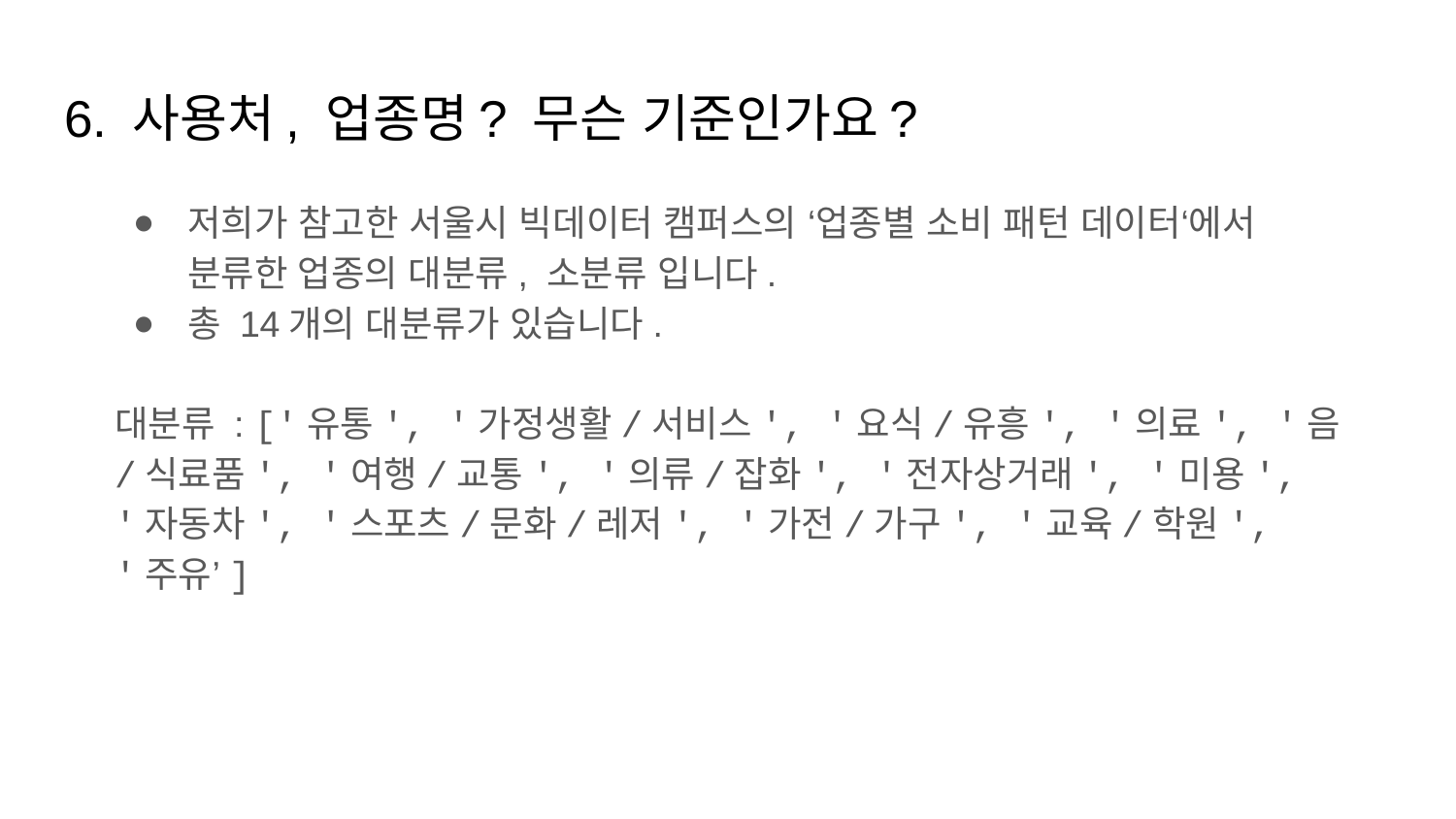

# 6. 사용처, 업종명? 무슨 기준인가요?
저희가 참고한 서울시 빅데이터 캠퍼스의 ‘업종별 소비 패턴 데이터‘에서 분류한 업종의 대분류, 소분류 입니다.
총 14개의 대분류가 있습니다.

대분류 : ['유통', '가정생활/서비스', '요식/유흥', '의료', '음/식료품', '여행/교통', '의류/잡화', '전자상거래', '미용', '자동차', '스포츠/문화/레저', '가전/가구', '교육/학원', '주유’]